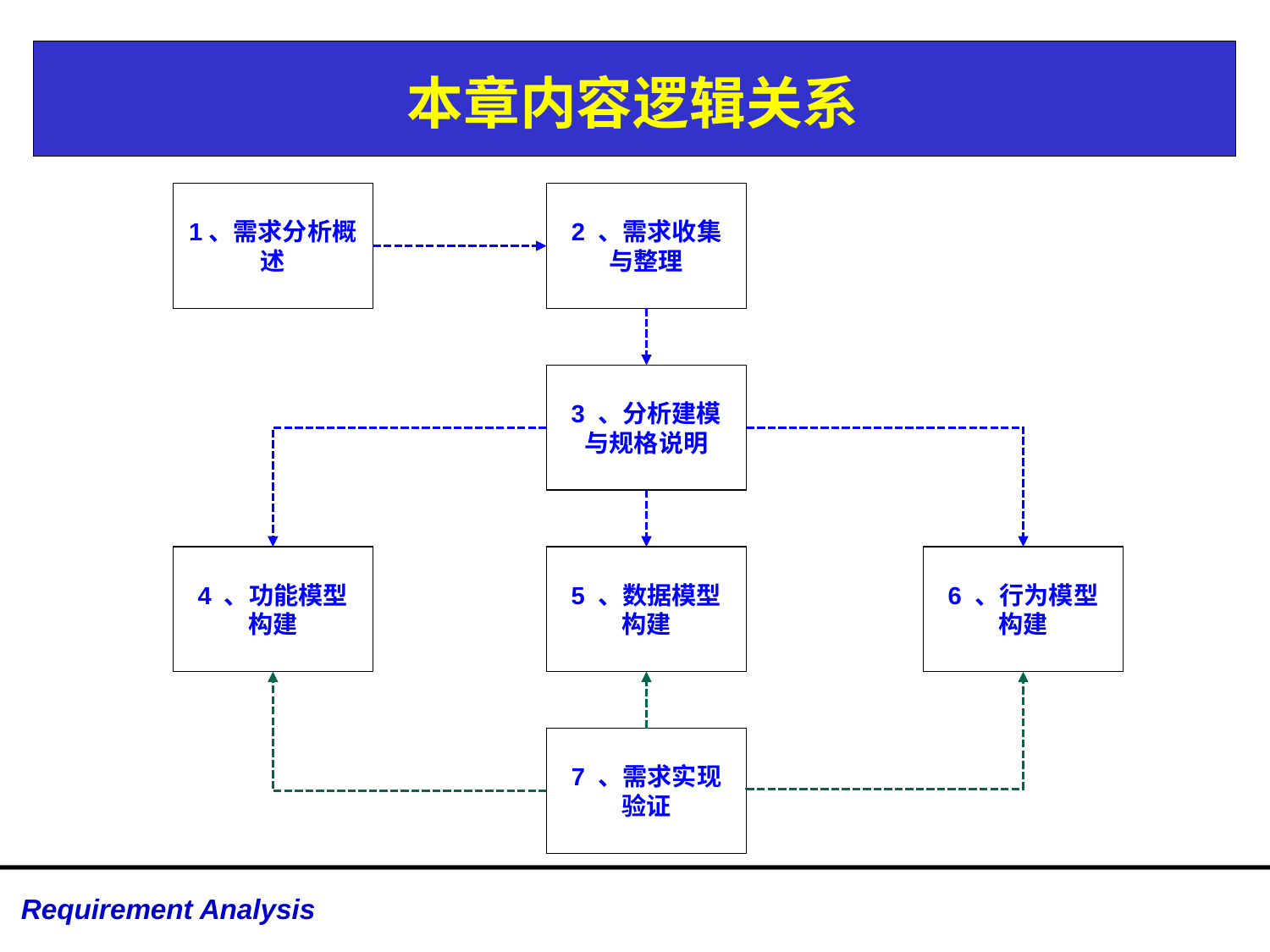

本章内容逻辑关系
2 、需求收集与整理
1、需求分析概述
3 、分析建模与规格说明
4 、功能模型
构建
5 、数据模型
构建
6 、行为模型
构建
7 、需求实现验证